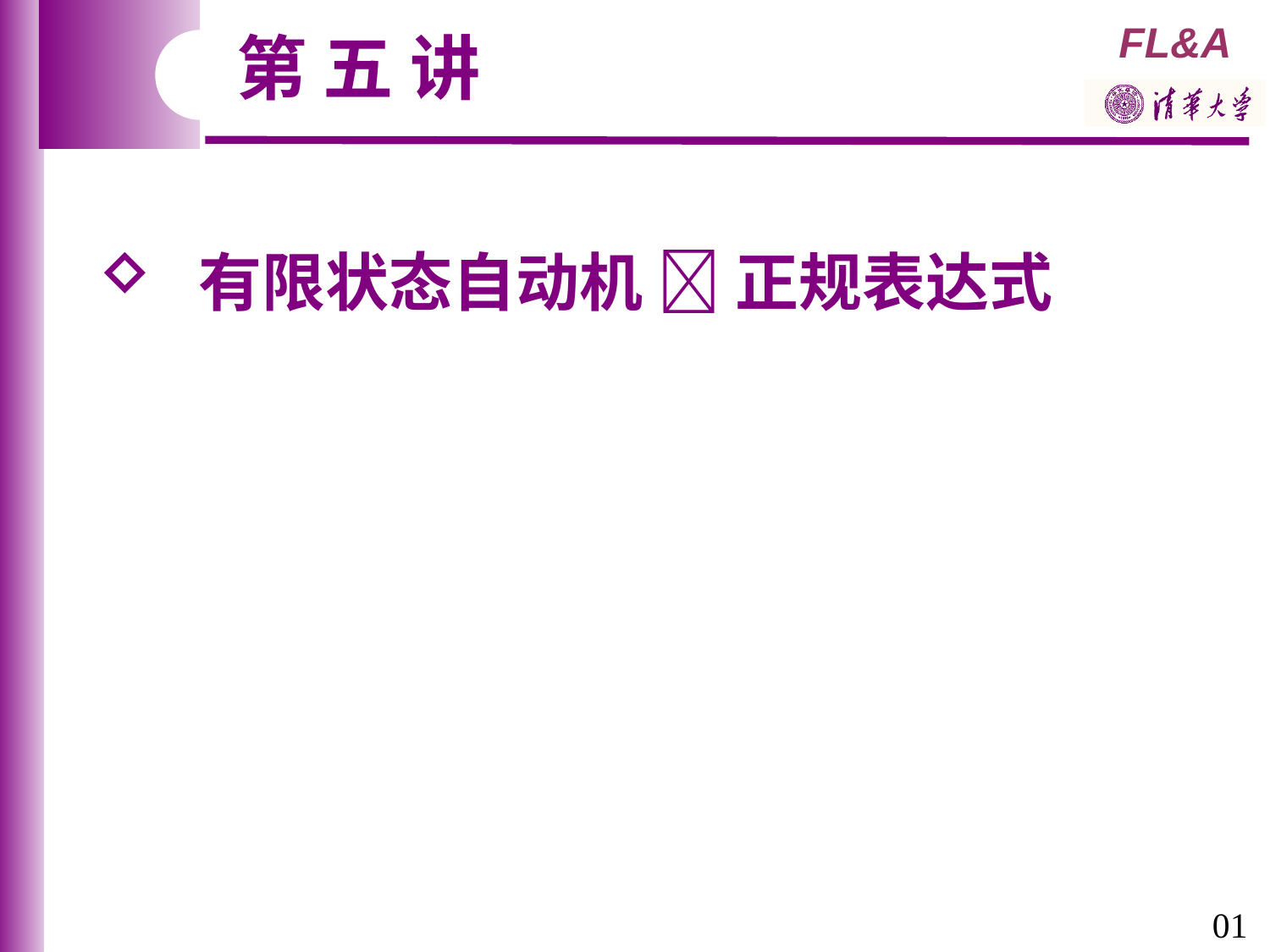

第 五 讲
  有限状态自动机 ⇔ 正规表达式
01